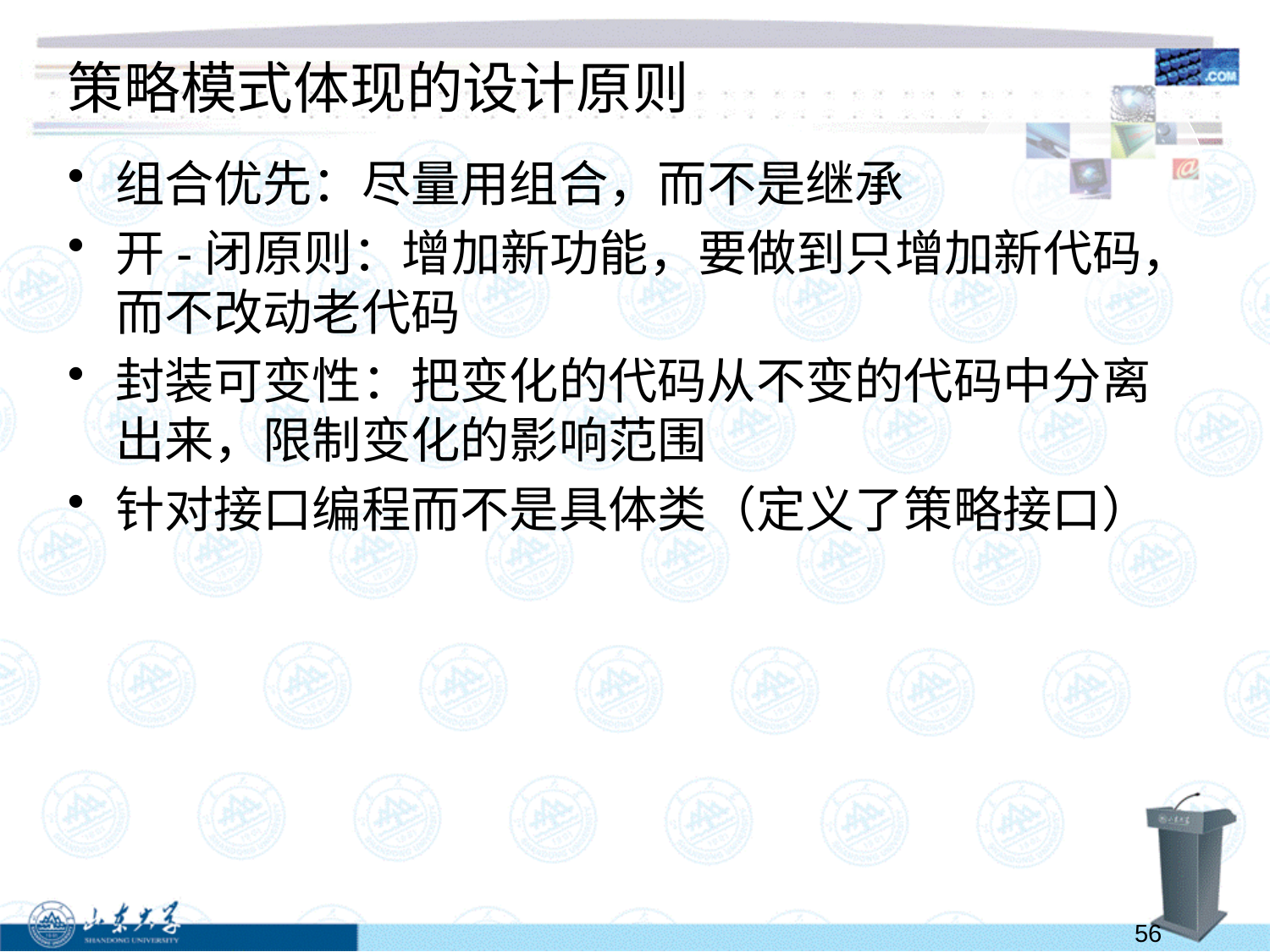

# 策略模式体现的设计原则
组合优先：尽量用组合，而不是继承
开-闭原则：增加新功能，要做到只增加新代码，而不改动老代码
封装可变性：把变化的代码从不变的代码中分离出来，限制变化的影响范围
针对接口编程而不是具体类（定义了策略接口）

56